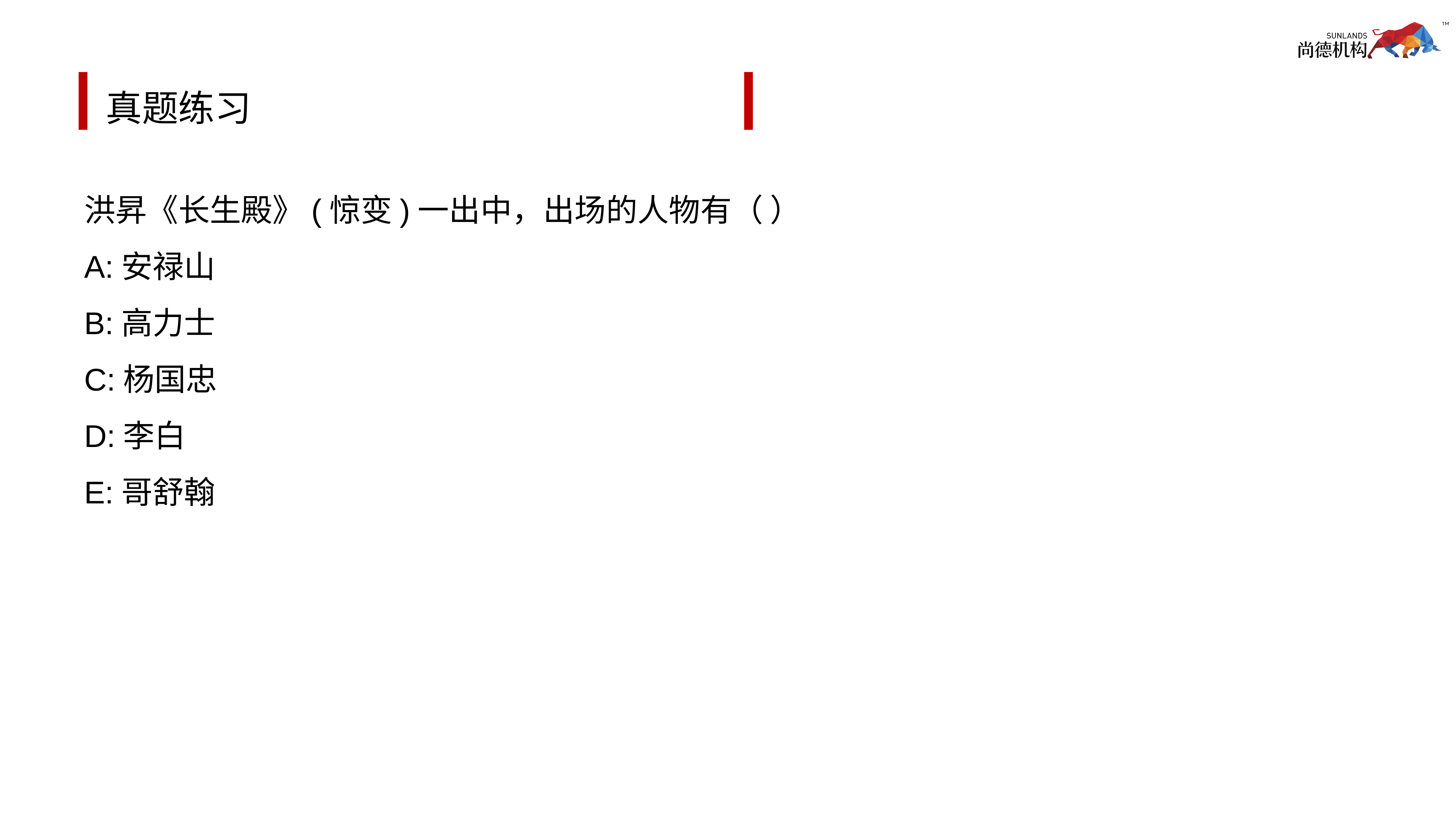

# 真题练习
洪昇《长生殿》(惊变)一出中，出场的人物有（ ）
A:安禄山
B:高力士
C:杨国忠
D:李白
E:哥舒翰